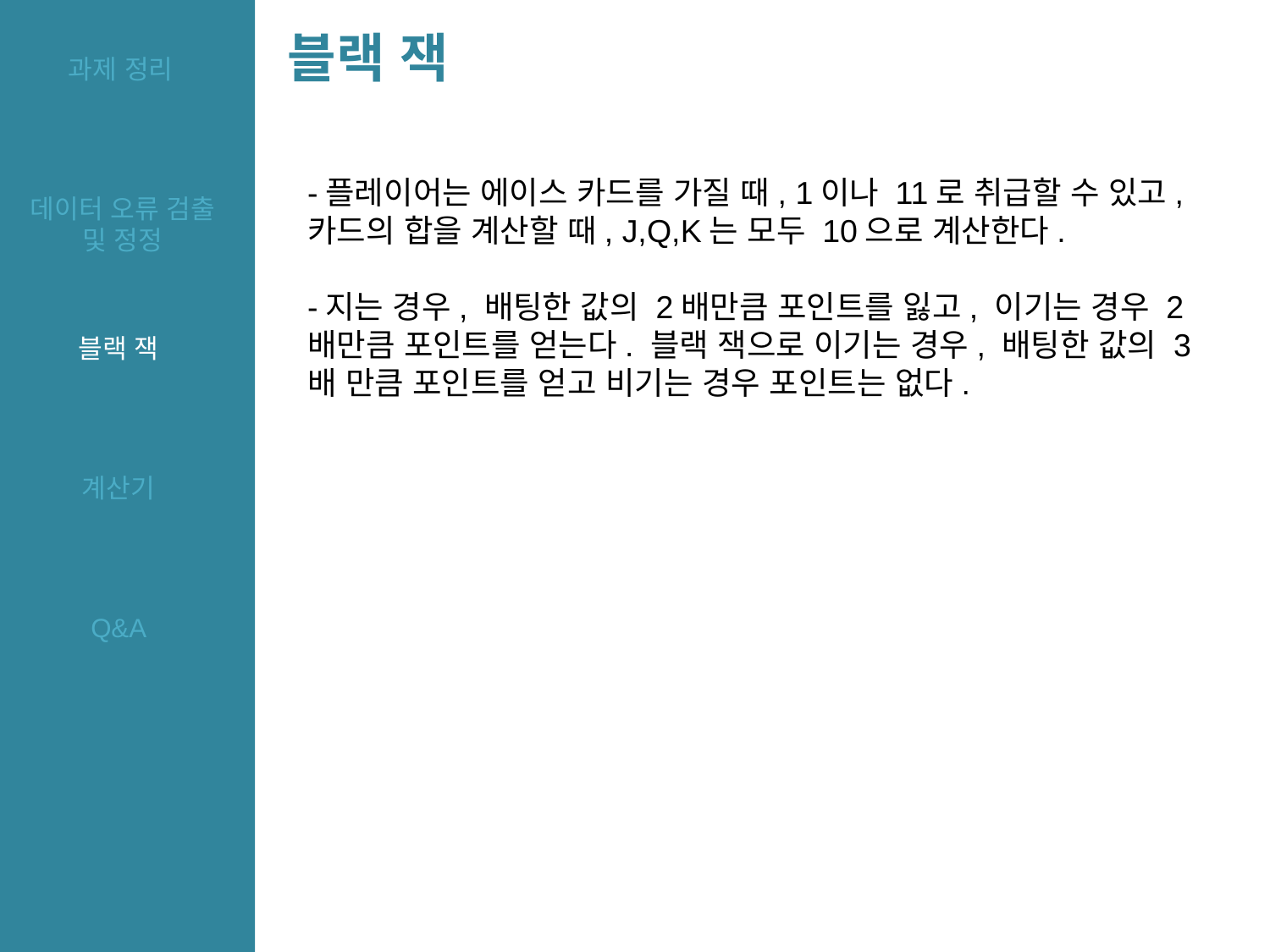

블랙 잭
과제 정리
-플레이어는 에이스 카드를 가질 때, 1이나 11로 취급할 수 있고, 카드의 합을 계산할 때, J,Q,K는 모두 10으로 계산한다.

-지는 경우, 배팅한 값의 2배만큼 포인트를 잃고, 이기는 경우 2배만큼 포인트를 얻는다. 블랙 잭으로 이기는 경우, 배팅한 값의 3배 만큼 포인트를 얻고 비기는 경우 포인트는 없다.

데이터 오류 검출 및 정정
블랙 잭
계산기
Q&A